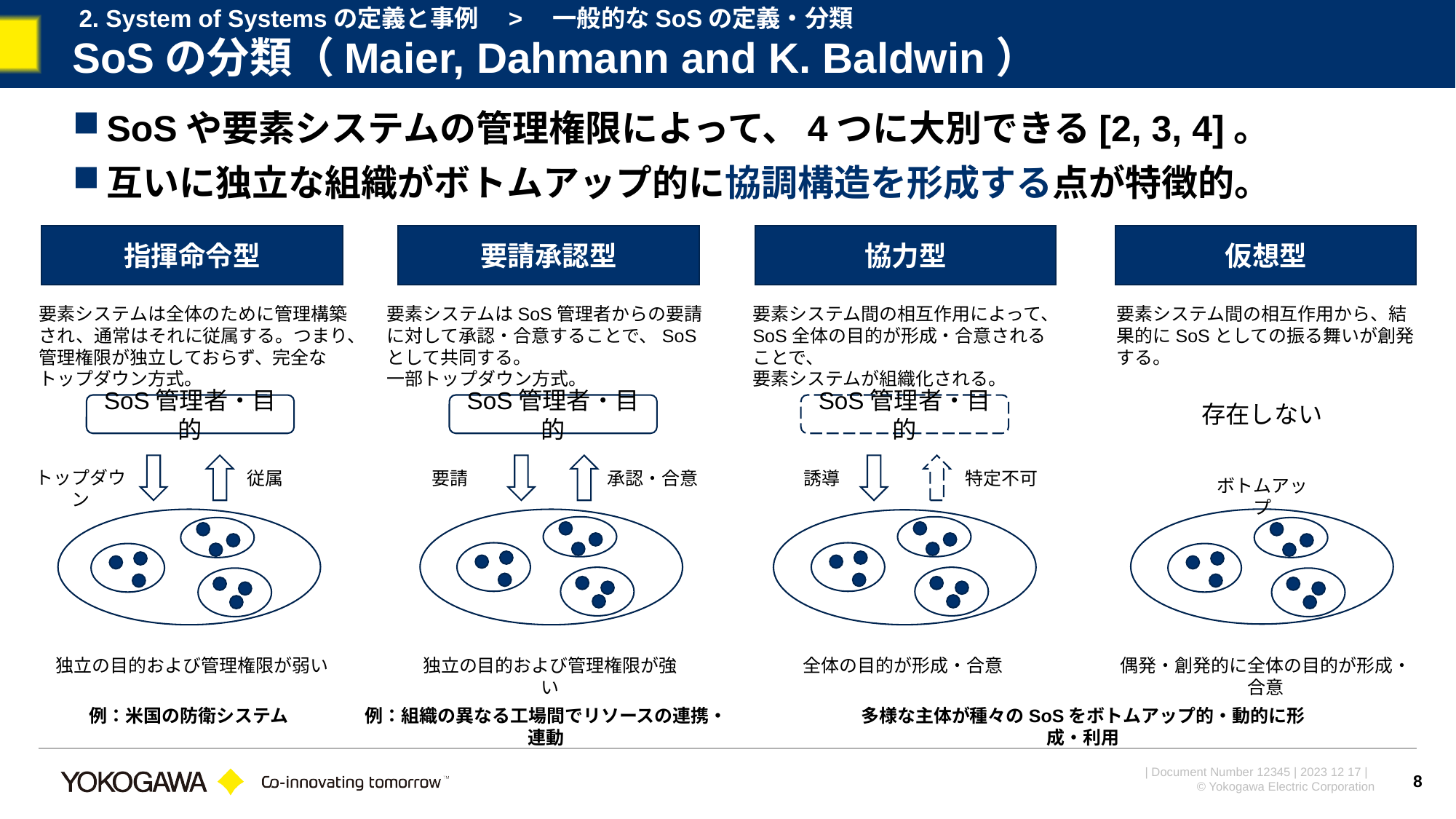

2. System of Systemsの定義と事例　>　一般的なSoSの定義・分類
SoSの分類（Maier, Dahmann and K. Baldwin）
SoSや要素システムの管理権限によって、4つに大別できる[2, 3, 4]。
互いに独立な組織がボトムアップ的に協調構造を形成する点が特徴的。
指揮命令型
要請承認型
協力型
仮想型
要素システムは全体のために管理構築され、通常はそれに従属する。つまり、管理権限が独立しておらず、完全なトップダウン方式。
要素システムはSoS管理者からの要請に対して承認・合意することで、SoSとして共同する。
一部トップダウン方式。
要素システム間の相互作用によって、SoS全体の目的が形成・合意されることで、
要素システムが組織化される。
要素システム間の相互作用から、結果的にSoSとしての振る舞いが創発する。
存在しない
SoS管理者・目的
SoS管理者・目的
SoS管理者・目的
トップダウン
従属
要請
承認・合意
誘導
特定不可

ボトムアップ

独立の目的および管理権限が弱い
独立の目的および管理権限が強い
全体の目的が形成・合意
偶発・創発的に全体の目的が形成・合意
例：米国の防衛システム
例：組織の異なる工場間でリソースの連携・連動
多様な主体が種々のSoSをボトムアップ的・動的に形成・利用
8